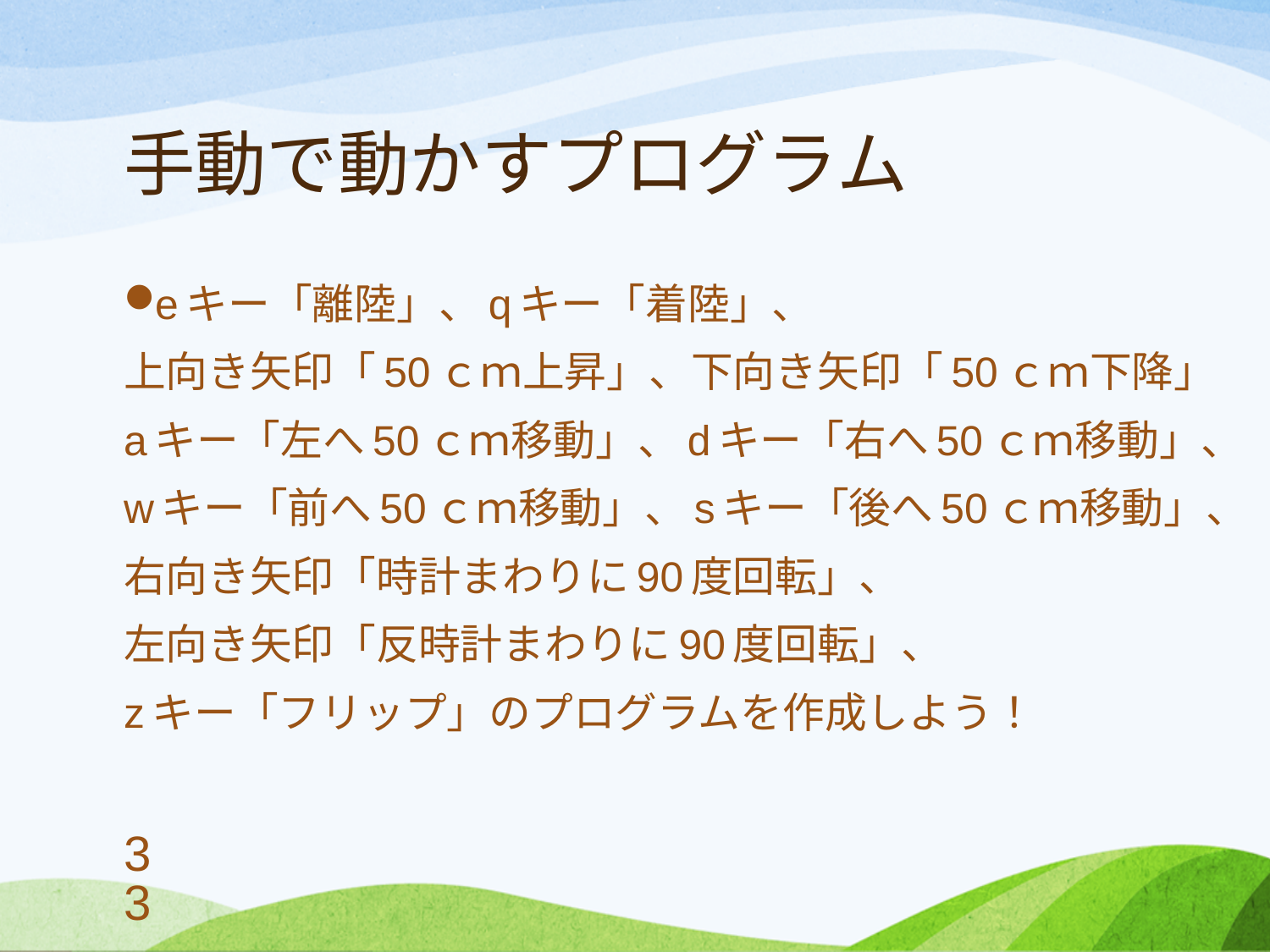

# 手動で動かすプログラム
eキー「離陸」、qキー「着陸」、
上向き矢印「50ｃｍ上昇」、下向き矢印「50ｃｍ下降」
aキー「左へ50ｃｍ移動」、dキー「右へ50ｃｍ移動」、
wキー「前へ50ｃｍ移動」、sキー「後へ50ｃｍ移動」、
右向き矢印「時計まわりに90度回転」、
左向き矢印「反時計まわりに90度回転」、
zキー「フリップ」のプログラムを作成しよう！

33